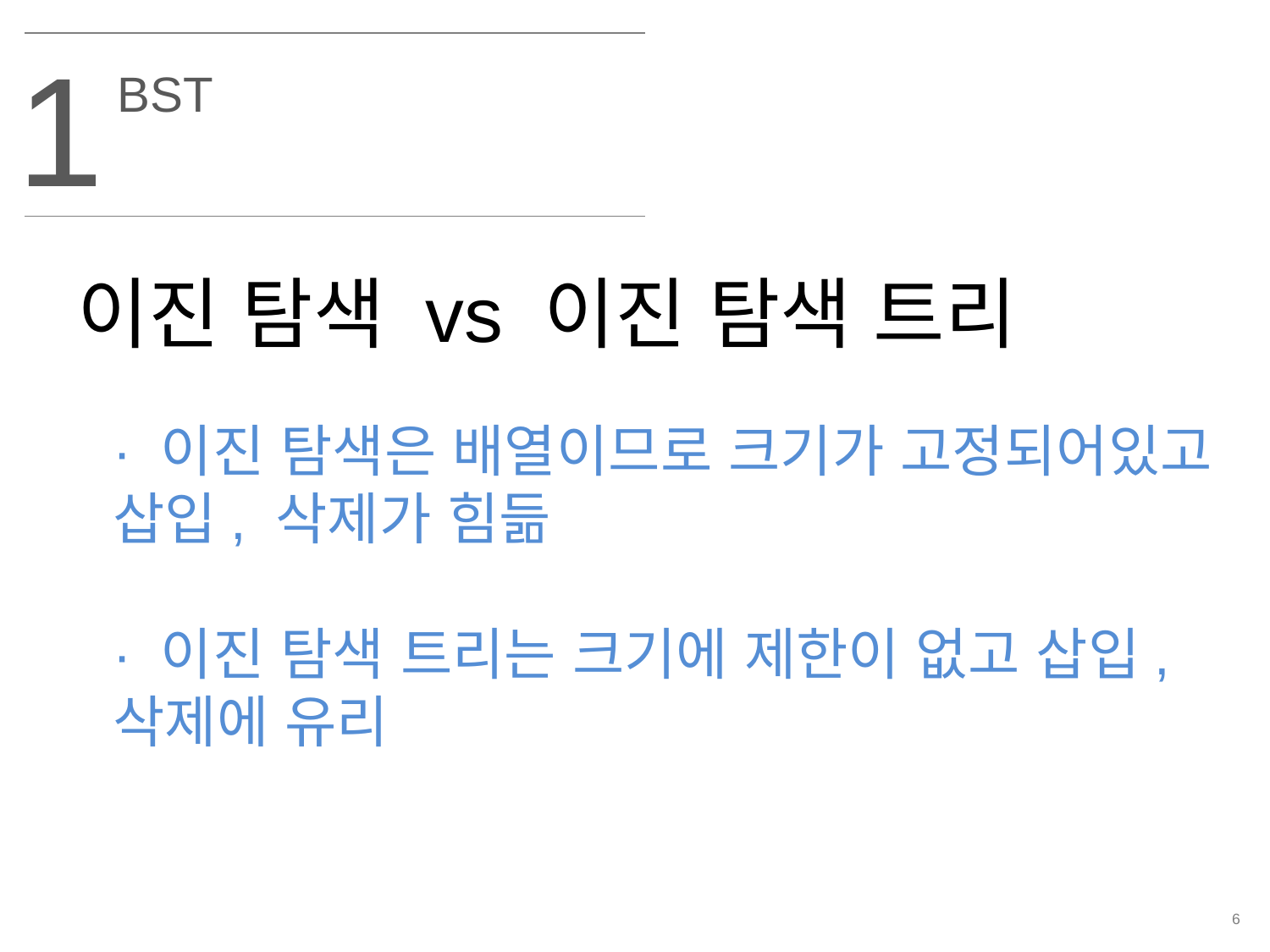

1
BST
이진 탐색 vs 이진 탐색 트리
· 이진 탐색은 배열이므로 크기가 고정되어있고 삽입, 삭제가 힘듦

· 이진 탐색 트리는 크기에 제한이 없고 삽입, 삭제에 유리